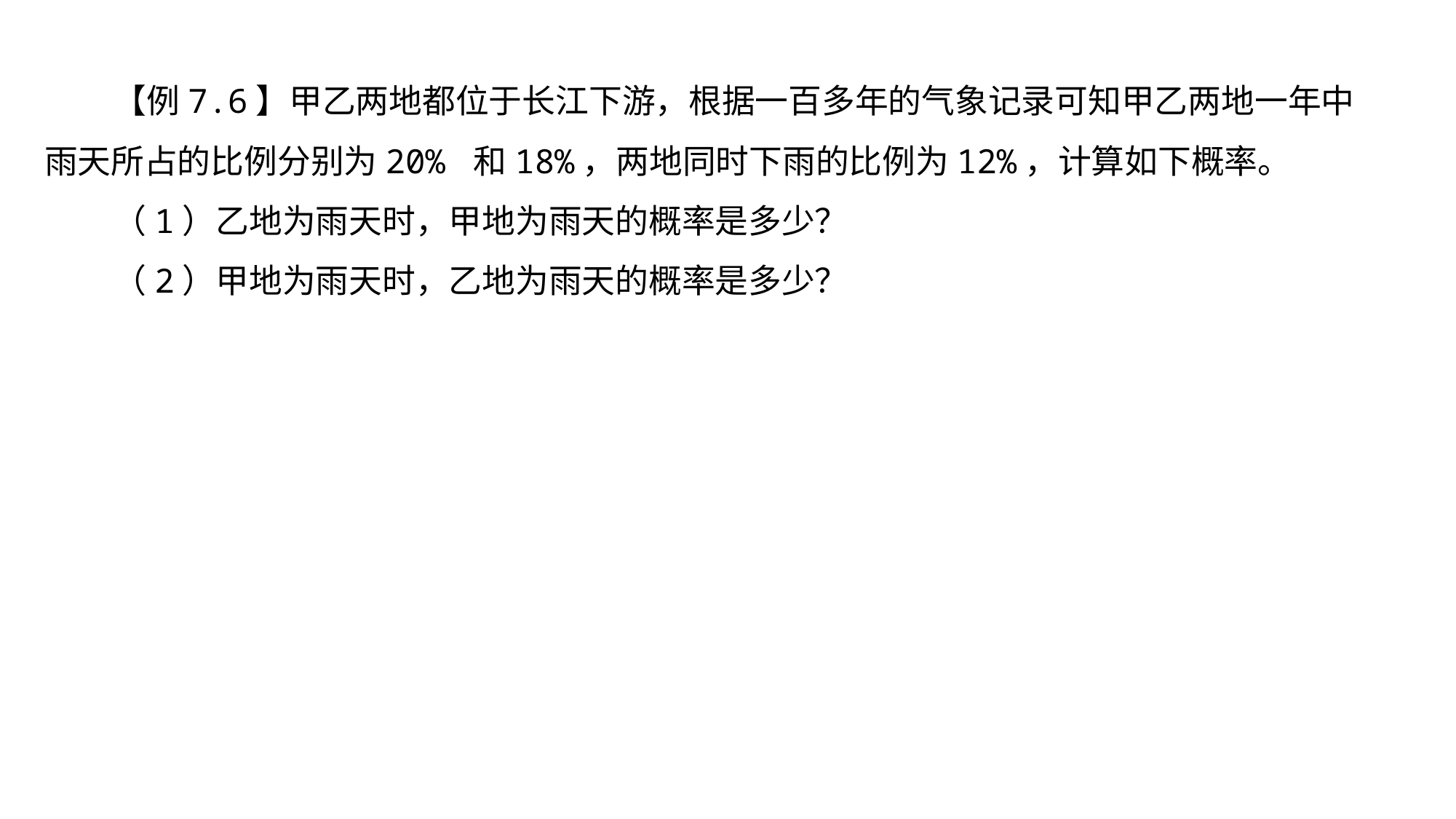

【例7.6】甲乙两地都位于长江下游，根据一百多年的气象记录可知甲乙两地一年中雨天所占的比例分别为20% 和18%，两地同时下雨的比例为12%，计算如下概率。
（1）乙地为雨天时，甲地为雨天的概率是多少？
（2）甲地为雨天时，乙地为雨天的概率是多少？